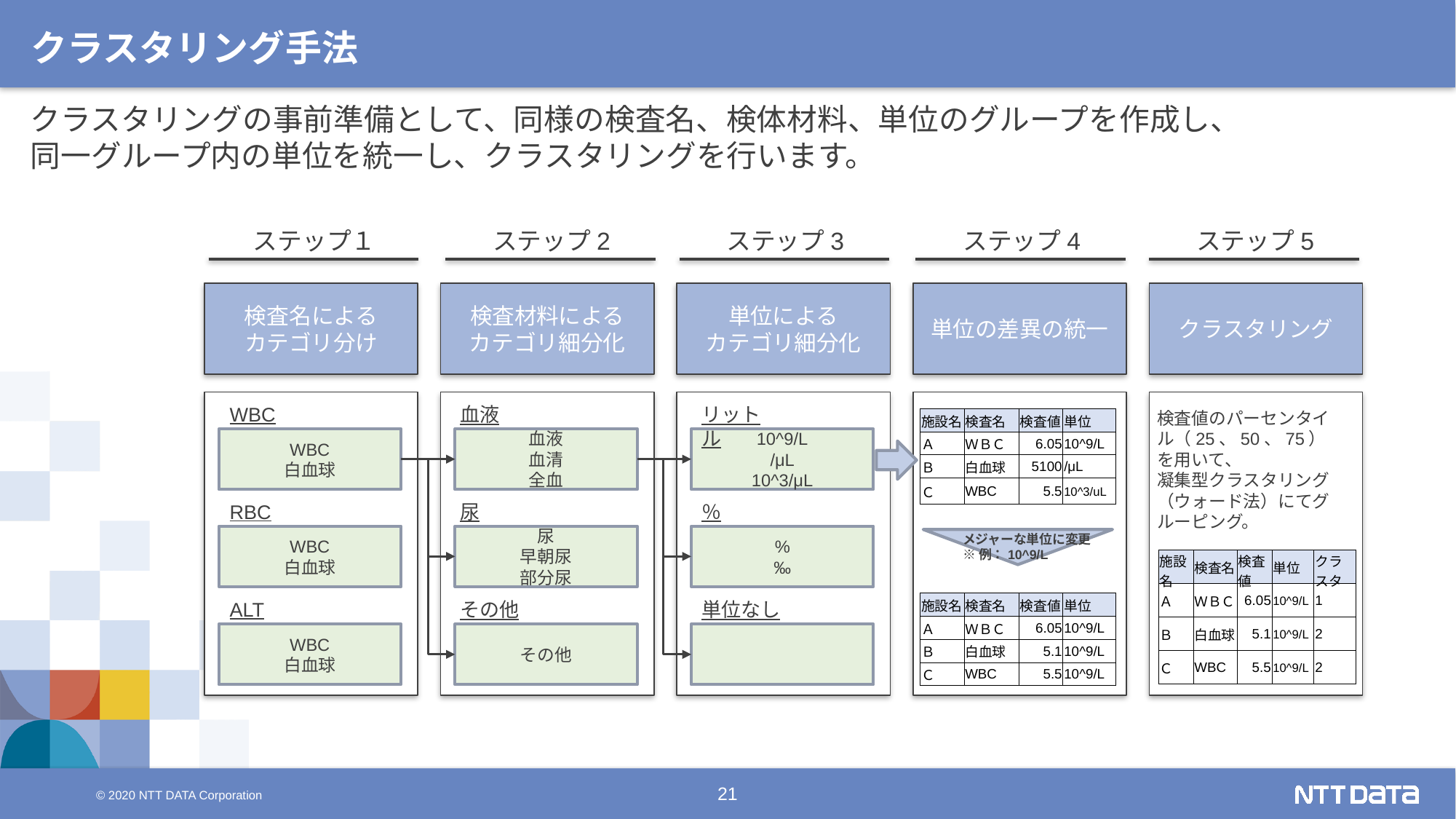

# クラスタリング手法
クラスタリングの事前準備として、同様の検査名、検体材料、単位のグループを作成し、
同一グループ内の単位を統一し、クラスタリングを行います。
ステップ１
ステップ2
ステップ3
ステップ4
ステップ5
検査名による
カテゴリ分け
検査材料による
カテゴリ細分化
単位による
カテゴリ細分化
単位の差異の統一
クラスタリング

WBC
血液
リットル
検査値のパーセンタイル（25、50、75）を用いて、
凝集型クラスタリング（ウォード法）にてグルーピング。
| 施設名 | 検査名 | 検査値 | 単位 |
| --- | --- | --- | --- |
| Ａ | ＷＢＣ | 6.05 | 10^9/L |
| Ｂ | 白血球 | 5100 | /μL |
| Ｃ | WBC | 5.5 | 10^3/uL |
WBC
白血球
血液
血清
全血
10^9/L
/μL
10^3/μL

RBC
尿
％
メジャーな単位に変更
※例：10^9/L
WBC
白血球
尿
早朝尿
部分尿
%
‰

| 施設名 | 検査名 | 検査値 | 単位 | クラスタ |
| --- | --- | --- | --- | --- |
| Ａ | ＷＢＣ | 6.05 | 10^9/L | 1 |
| Ｂ | 白血球 | 5.1 | 10^9/L | 2 |
| Ｃ | WBC | 5.5 | 10^9/L | 2 |
ALT
その他
単位なし
| 施設名 | 検査名 | 検査値 | 単位 |
| --- | --- | --- | --- |
| Ａ | ＷＢＣ | 6.05 | 10^9/L |
| Ｂ | 白血球 | 5.1 | 10^9/L |
| Ｃ | WBC | 5.5 | 10^9/L |
WBC
白血球
その他